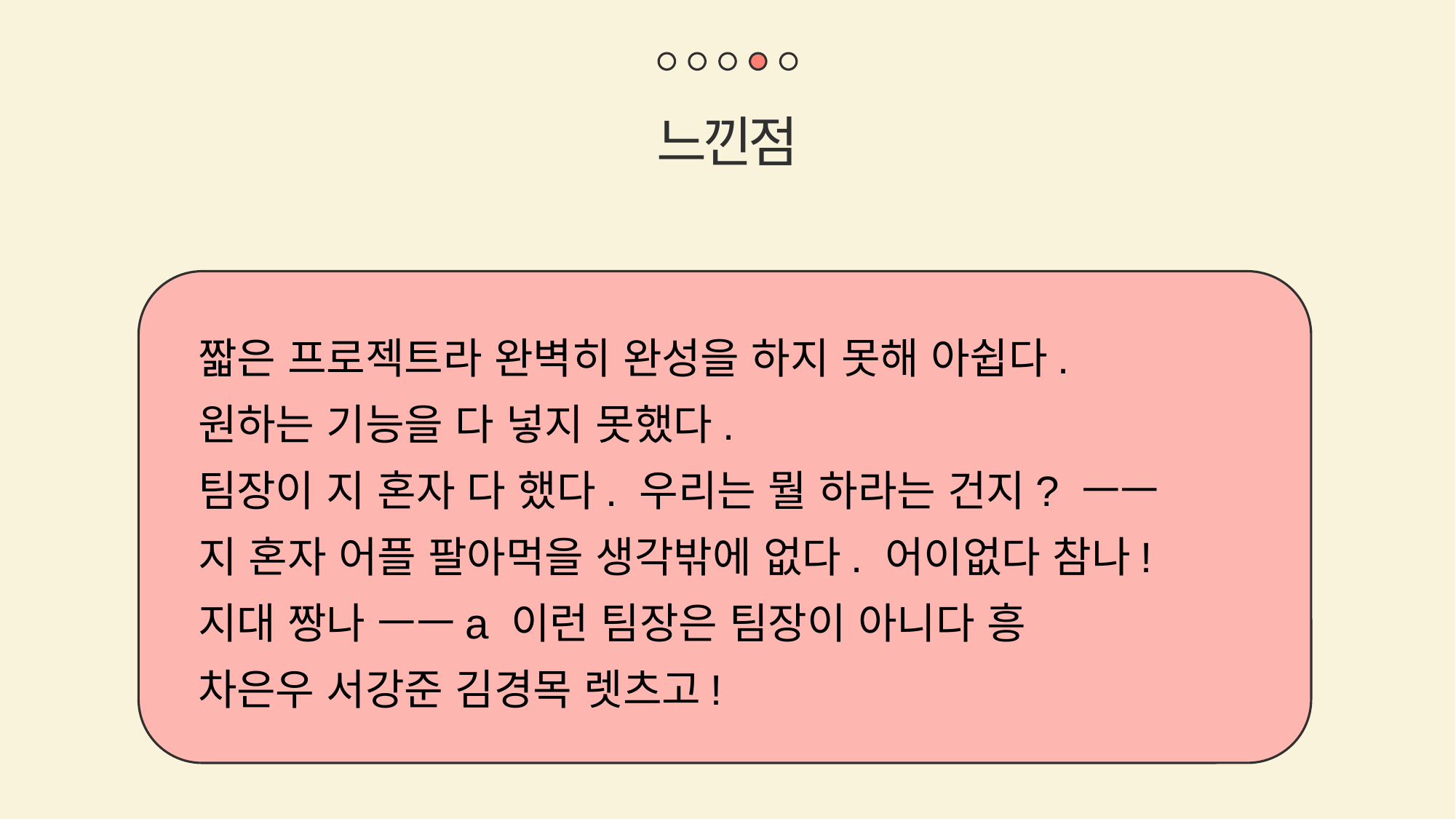

느낀점

짧은 프로젝트라 완벽히 완성을 하지 못해 아쉽다.
원하는 기능을 다 넣지 못했다.
팀장이 지 혼자 다 했다. 우리는 뭘 하라는 건지? ㅡㅡ
지 혼자 어플 팔아먹을 생각밖에 없다. 어이없다 참나!
지대 짱나 ㅡㅡa 이런 팀장은 팀장이 아니다 흥
차은우 서강준 김경목 렛츠고!